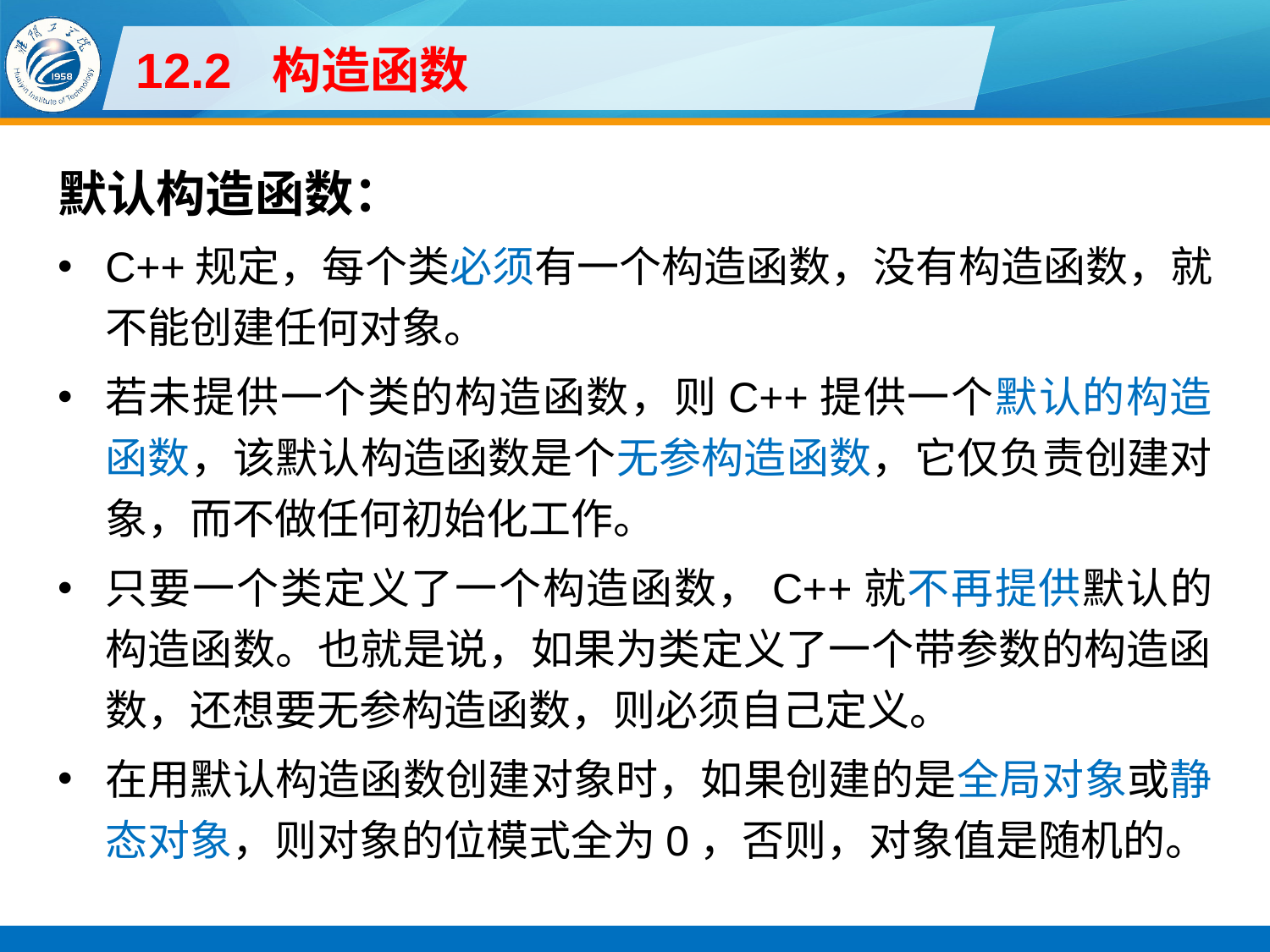

# 12.2  构造函数
默认构造函数：
C++规定，每个类必须有一个构造函数，没有构造函数，就不能创建任何对象。
若未提供一个类的构造函数，则C++提供一个默认的构造函数，该默认构造函数是个无参构造函数，它仅负责创建对象，而不做任何初始化工作。
只要一个类定义了一个构造函数，C++就不再提供默认的构造函数。也就是说，如果为类定义了一个带参数的构造函数，还想要无参构造函数，则必须自己定义。
在用默认构造函数创建对象时，如果创建的是全局对象或静态对象，则对象的位模式全为0，否则，对象值是随机的。